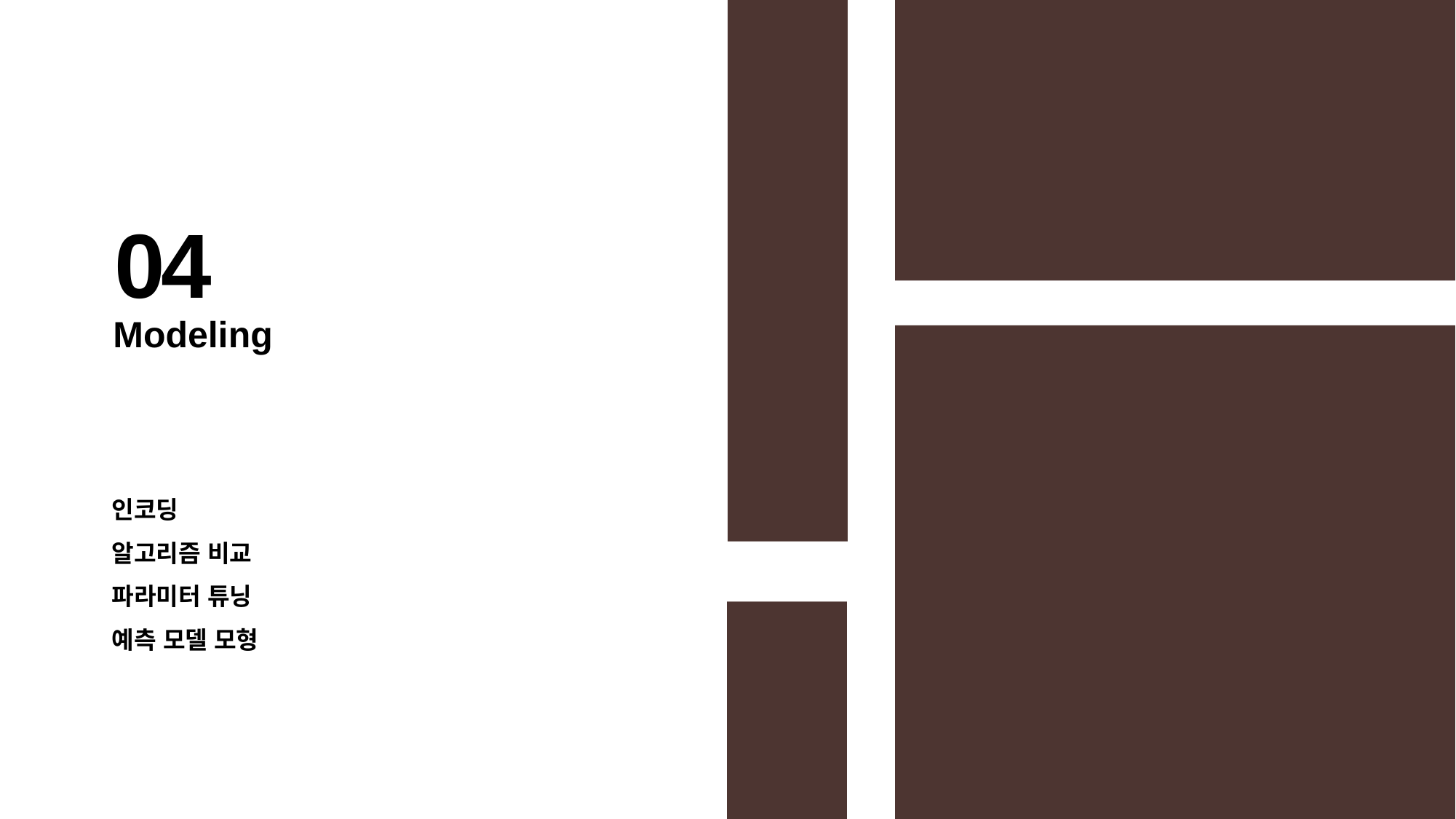

04

Modeling
인코딩
알고리즘 비교
파라미터 튜닝
예측 모델 모형

27